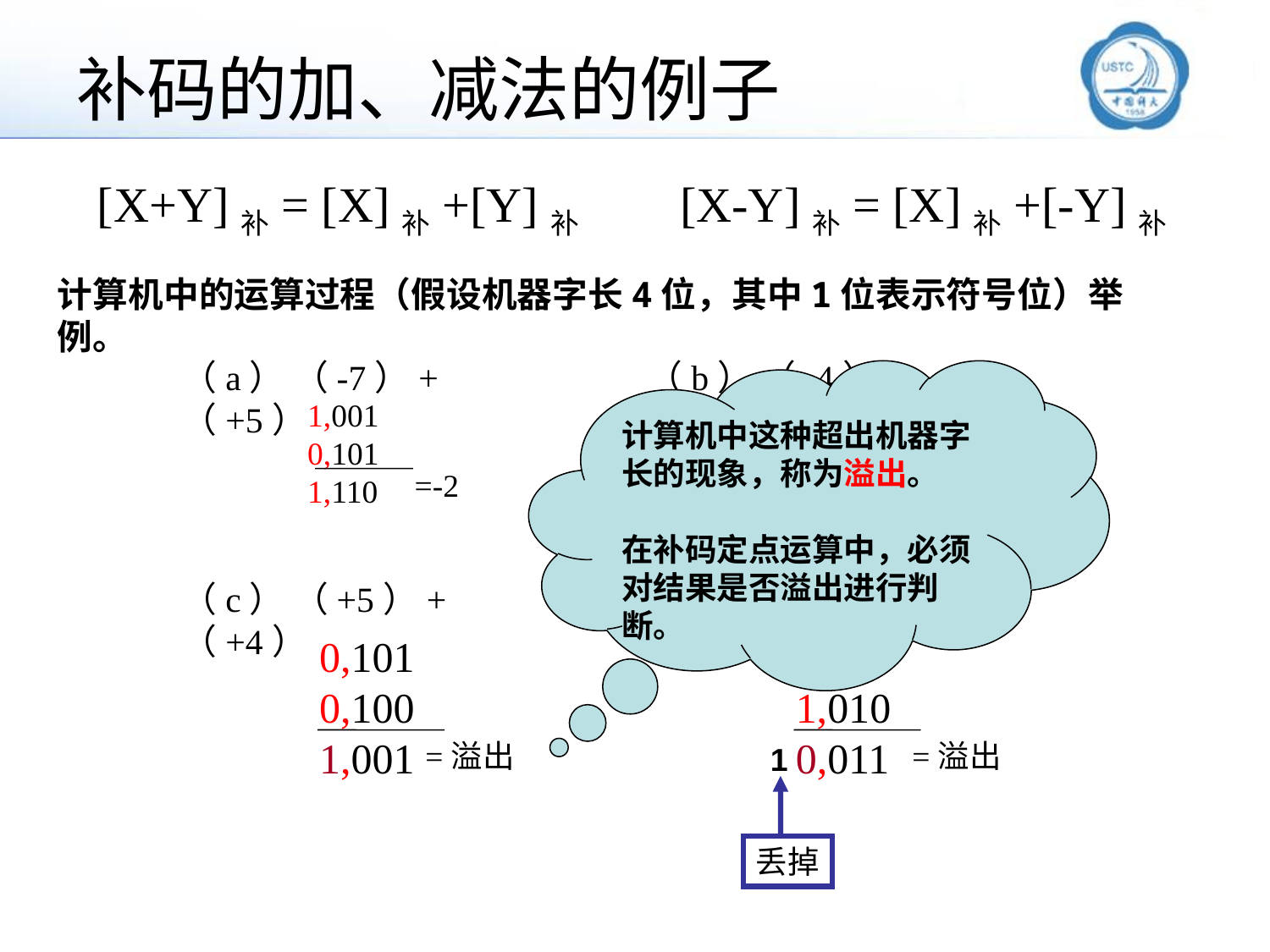

补码的加、减法的例子

[X+Y]补= [X]补+[Y]补              [X-Y]补= [X]补+[-Y]补
计算机中的运算过程（假设机器字长4位，其中1位表示符号位）举例。
（a） （-7）+（+5）

（b） （-4）+（+4）

1,100                 0,100  0,000
=0

计算机中这种超出机器字长的现象，称为溢出。

在补码定点运算中，必须对结果是否溢出进行判断。
1,001 0,101  1,110
=-2

（c） （+5）+（+4）

（d） （-7）+（-6）

0,101 0,100  1,001
1,001 1,010  0,011

=溢出

=溢出
1

丢掉